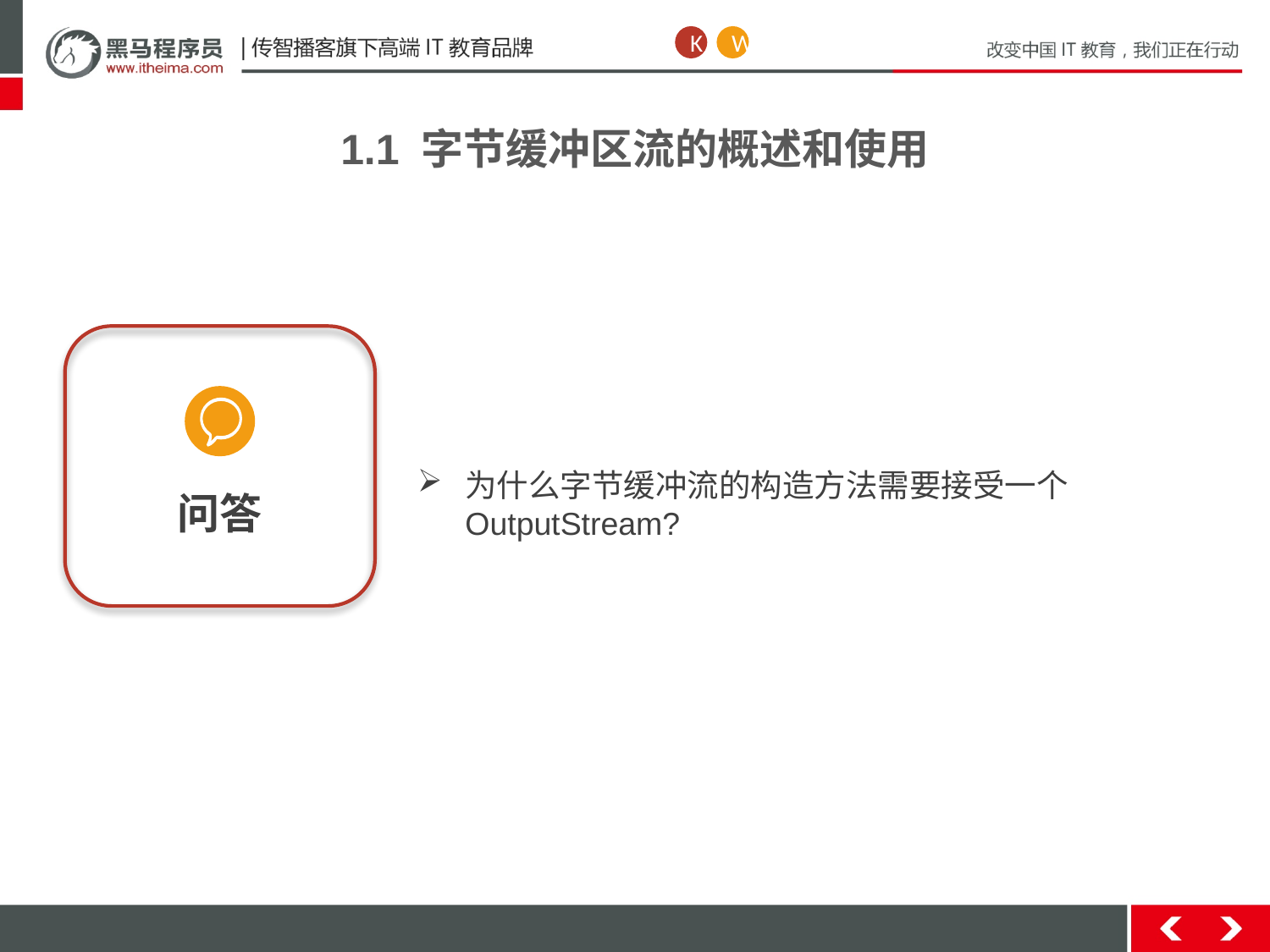

K
W
1.1 字节缓冲区流的概述和使用

问答
为什么字节缓冲流的构造方法需要接受一个OutputStream?